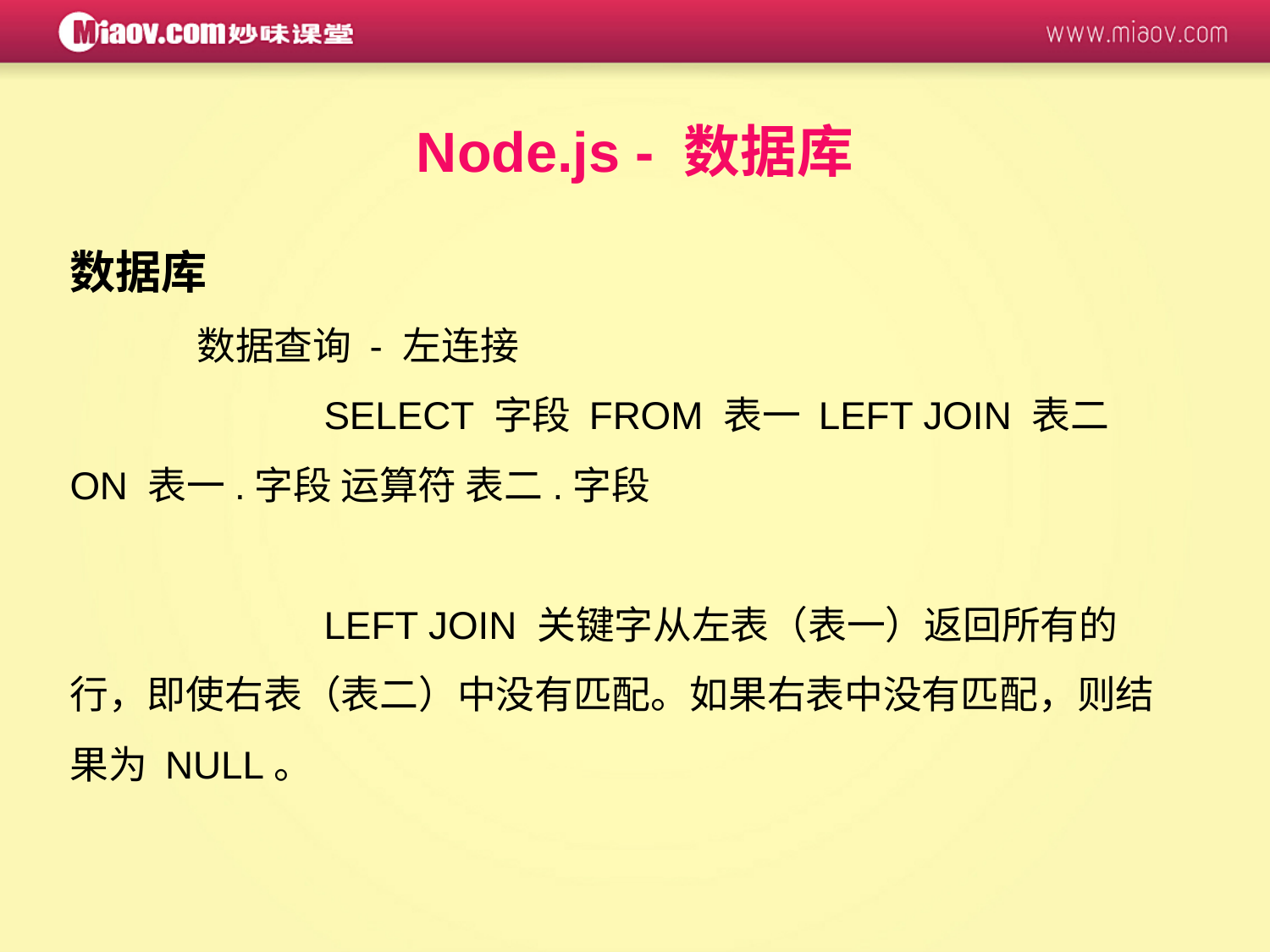

Node.js - 数据库
数据库
	数据查询 - 左连接
		SELECT 字段 FROM 表一 LEFT JOIN 表二
ON 表一.字段 运算符 表二.字段

		LEFT JOIN 关键字从左表（表一）返回所有的行，即使右表（表二）中没有匹配。如果右表中没有匹配，则结果为 NULL。